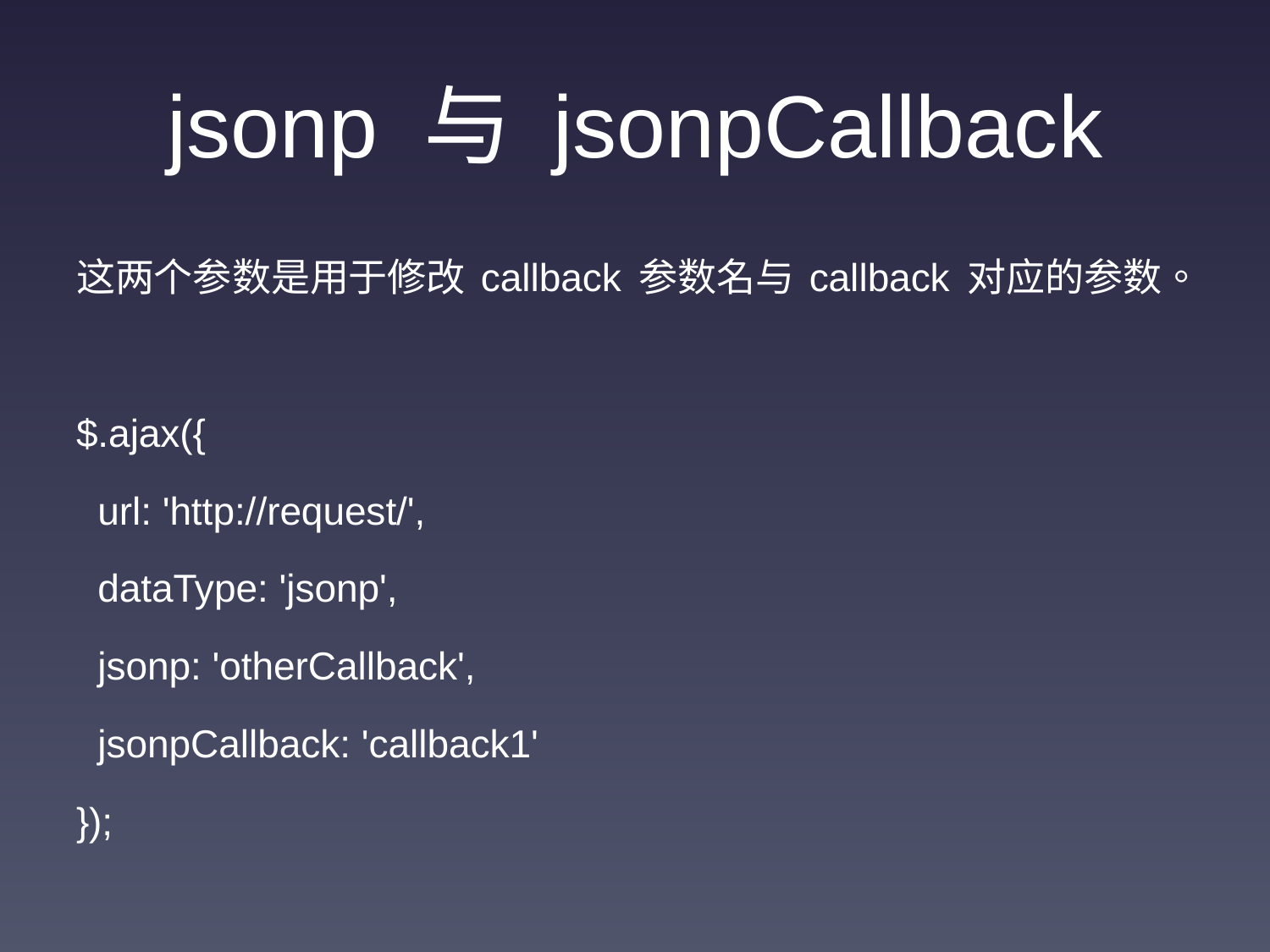

# jsonp 与 jsonpCallback
这两个参数是用于修改 callback 参数名与 callback 对应的参数。

$.ajax({
  url: 'http://request/',
  dataType: 'jsonp',
  jsonp: 'otherCallback',
  jsonpCallback: 'callback1'
});